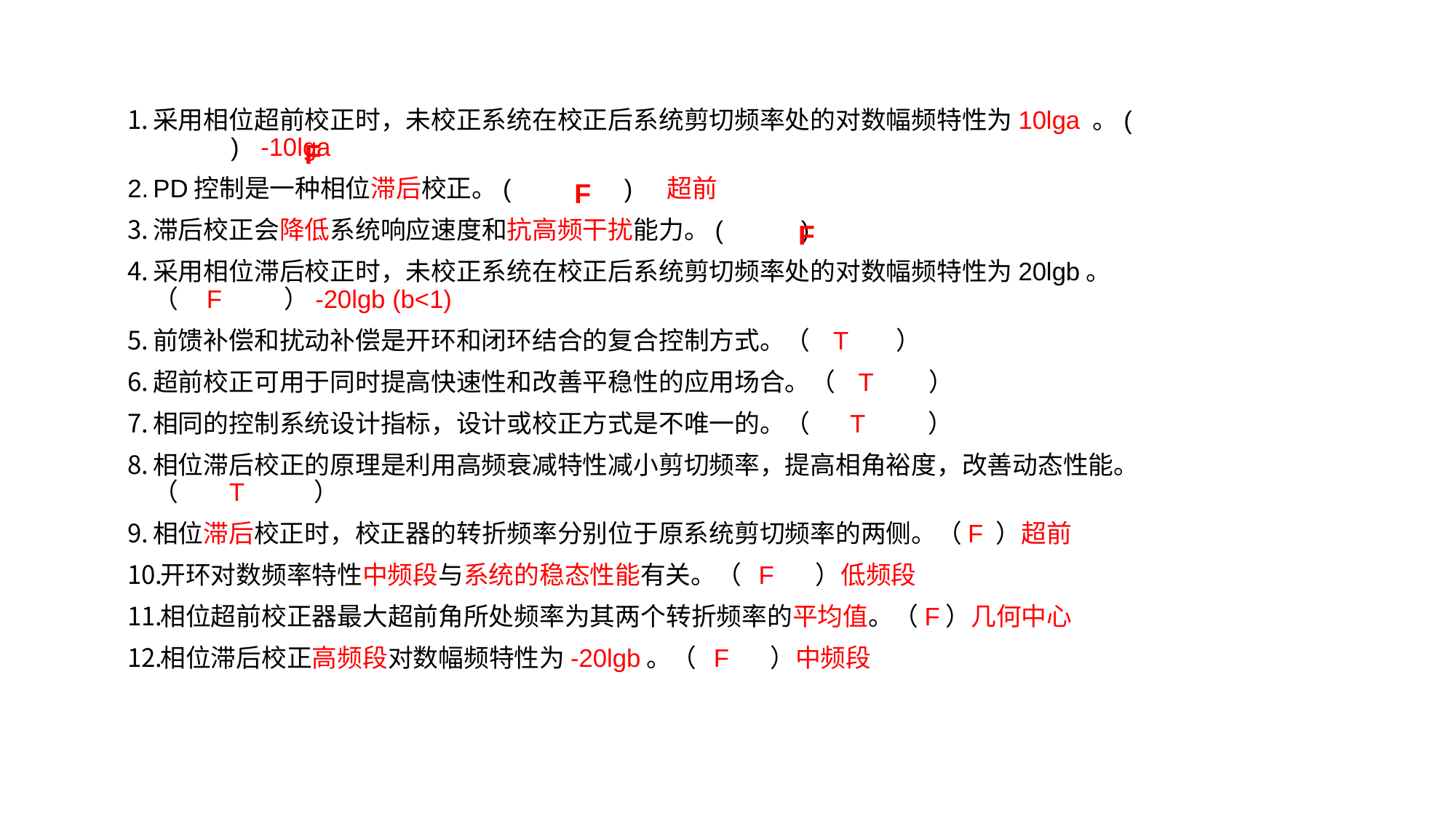

采用相位超前校正时，未校正系统在校正后系统剪切频率处的对数幅频特性为10lga 。(            )   -10lga
PD控制是一种相位滞后校正。(                )    超前
滞后校正会降低系统响应速度和抗高频干扰能力。(           )
采用相位滞后校正时，未校正系统在校正后系统剪切频率处的对数幅频特性为20lgb。（    F        ）-20lgb (b<1)
前馈补偿和扰动补偿是开环和闭环结合的复合控制方式。（   T      ）
超前校正可用于同时提高快速性和改善平稳性的应用场合。（   T       ）
相同的控制系统设计指标，设计或校正方式是不唯一的。（      T        ）
相位滞后校正的原理是利用高频衰减特性减小剪切频率，提高相角裕度，改善动态性能。（        T         ）
相位滞后校正时，校正器的转折频率分别位于原系统剪切频率的两侧。（F ）超前
开环对数频率特性中频段与系统的稳态性能有关。（  F     ）低频段
相位超前校正器最大超前角所处频率为其两个转折频率的平均值。（F）几何中心
相位滞后校正高频段对数幅频特性为-20lgb。（  F     ）中频段
F
F
F